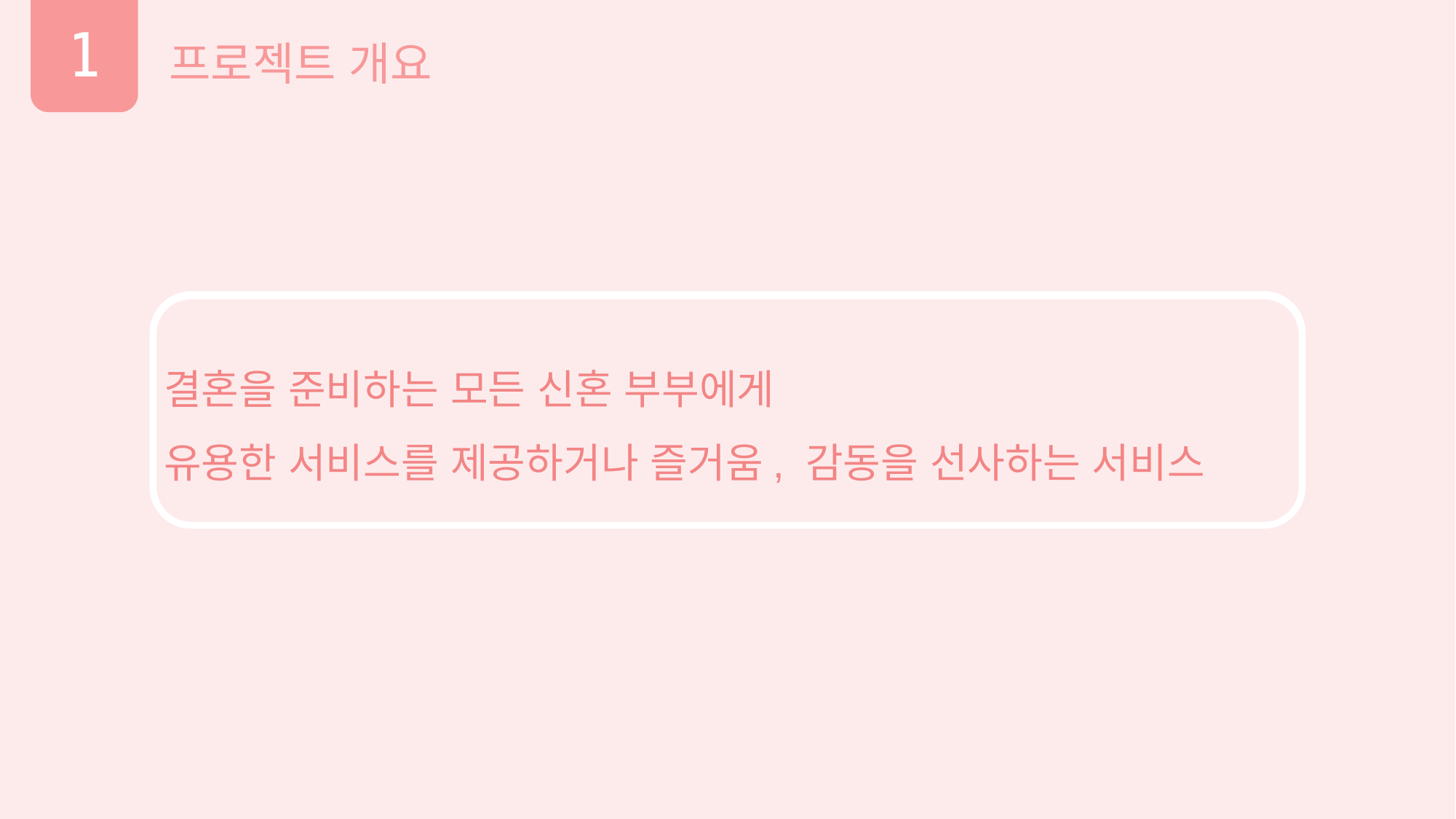

1
프로젝트 개요

WEDDING 101
101
모든 분야의 초보자 대상으로 준비된 과정

WEDDING
101

WEDDING 101

결혼을 준비하는 모든 신혼 부부에게
유용한 서비스를 제공하거나 즐거움, 감동을 선사하는 서비스